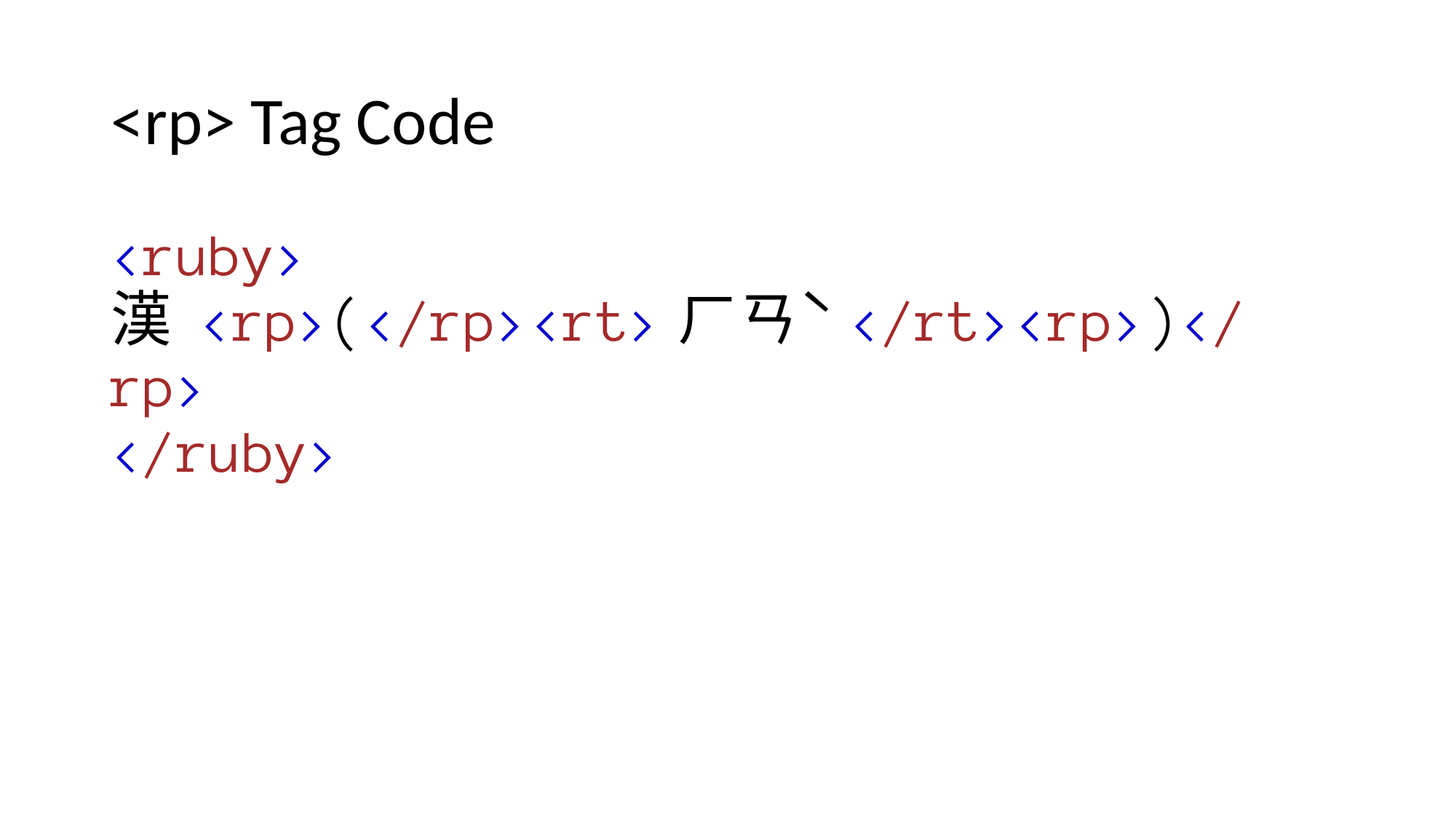

# <rp> Tag Code
<ruby>
漢 <rp>(</rp><rt>ㄏㄢˋ</rt><rp>)</rp>
</ruby>